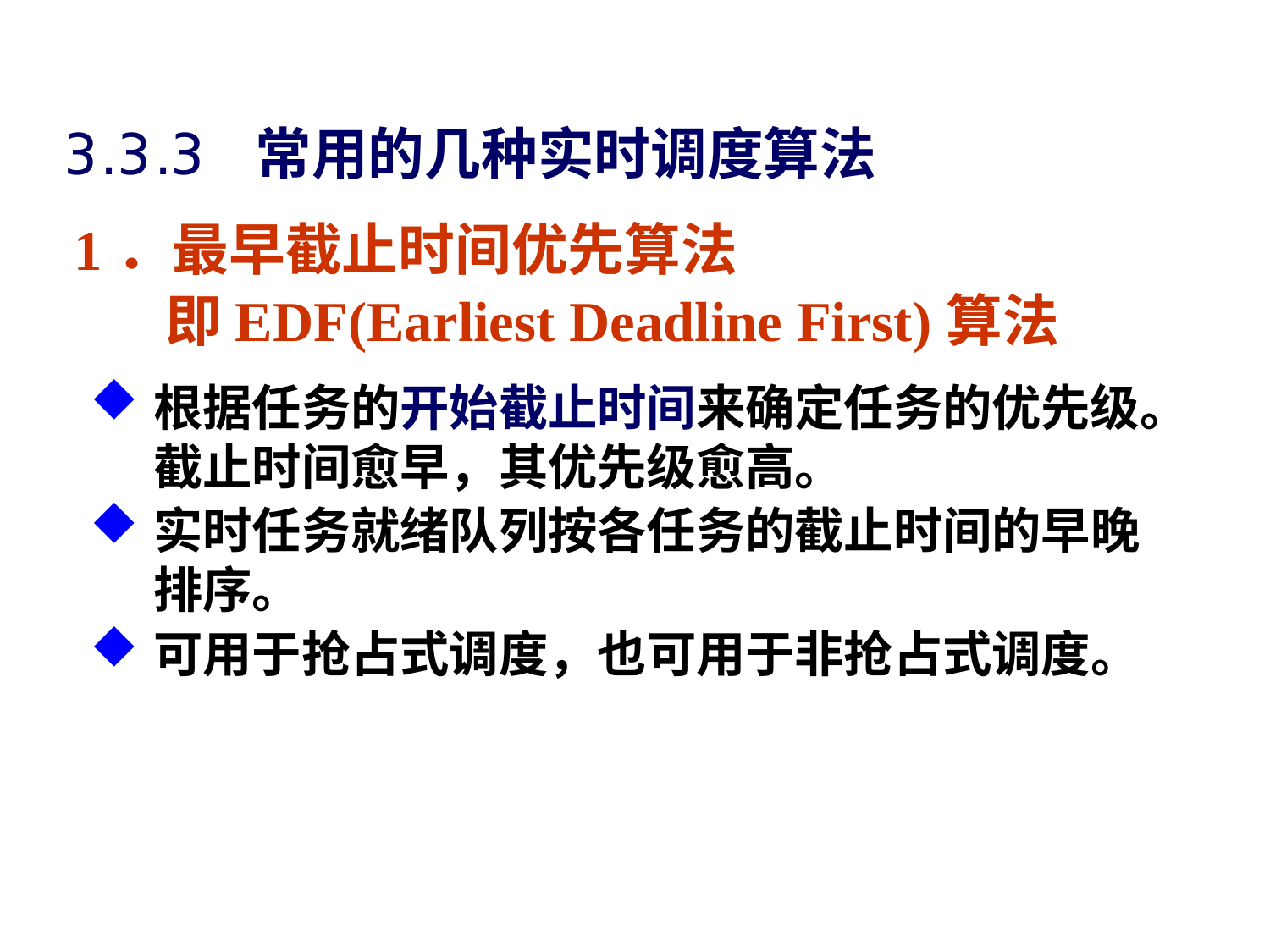

# 3.3.3  常用的几种实时调度算法
1．最早截止时间优先算法
      即EDF(Earliest Deadline First)算法
根据任务的开始截止时间来确定任务的优先级。截止时间愈早，其优先级愈高。
实时任务就绪队列按各任务的截止时间的早晚排序。
可用于抢占式调度，也可用于非抢占式调度。
60